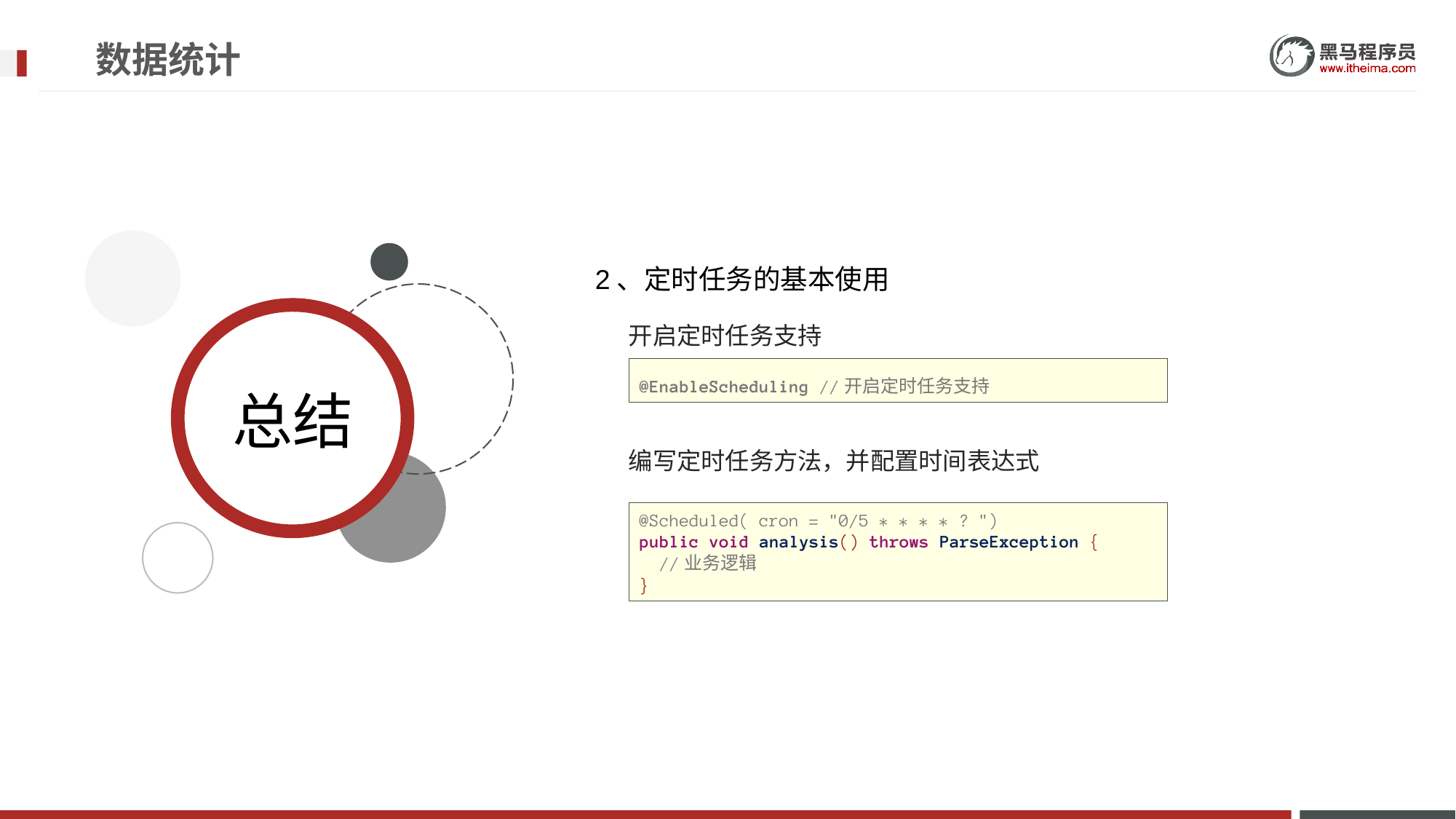

# 数据统计
2、定时任务的基本使用
开启定时任务支持
@EnableScheduling //开启定时任务支持
编写定时任务方法，并配置时间表达式
@Scheduled( cron = "0/5 * * * * ? ")
public void analysis() throws ParseException {
  //业务逻辑
}